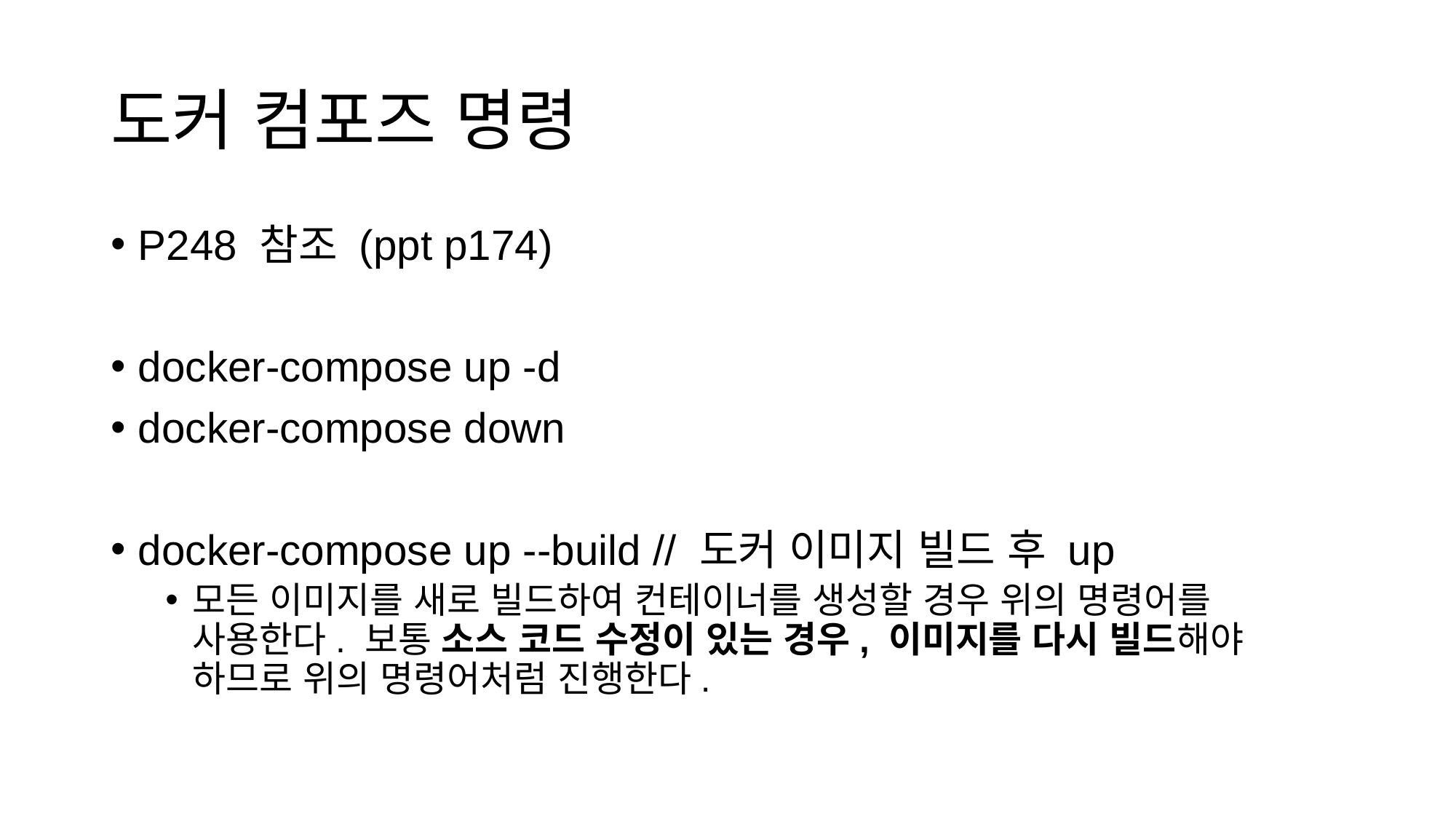

# 도커 컴포즈 명령
P248 참조 (ppt p174)

docker-compose up -d
docker-compose down

docker-compose up --build // 도커 이미지 빌드 후 up
모든 이미지를 새로 빌드하여 컨테이너를 생성할 경우 위의 명령어를 사용한다. 보통 소스 코드 수정이 있는 경우, 이미지를 다시 빌드해야 하므로 위의 명령어처럼 진행한다.